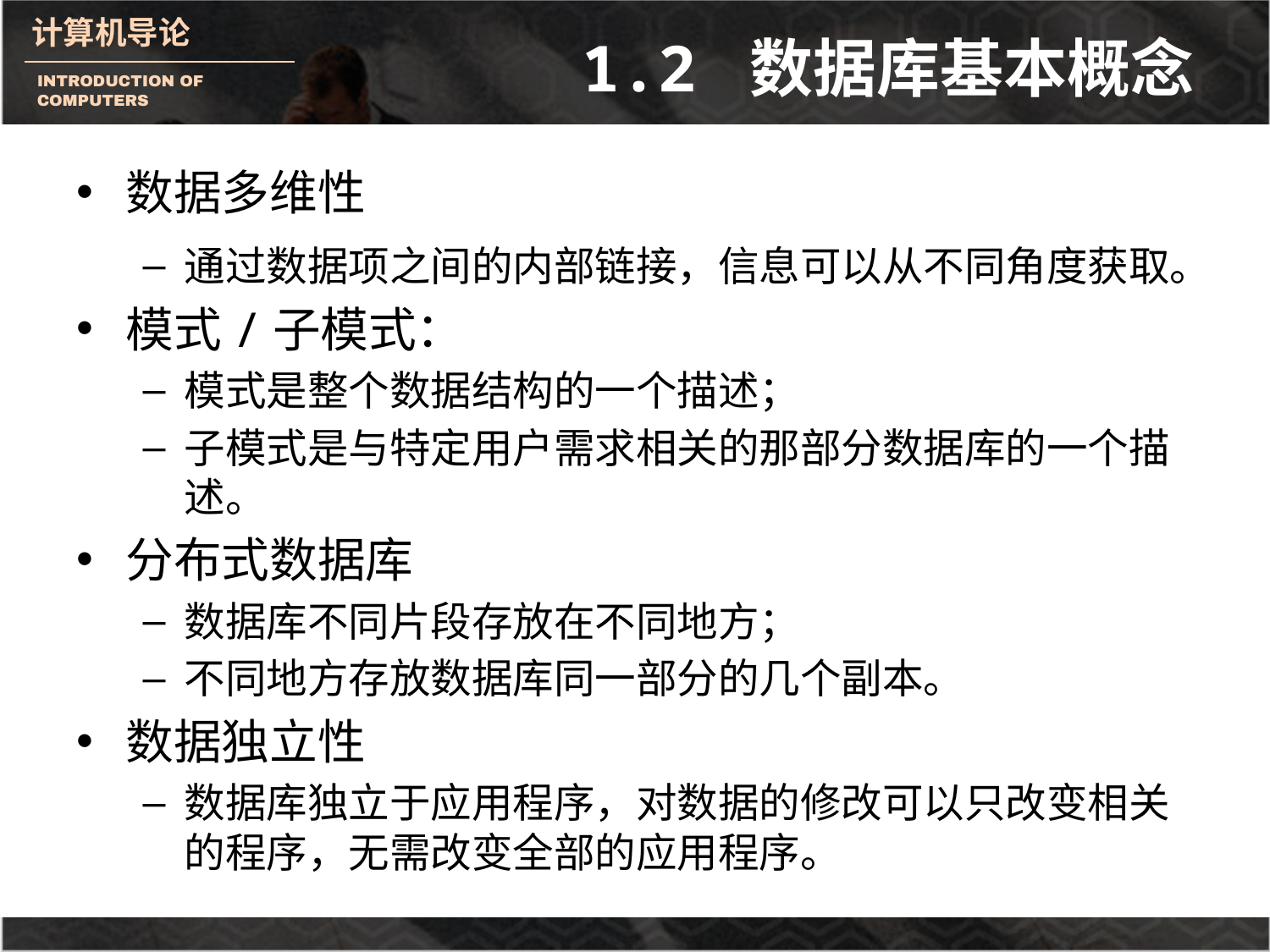

# 1.2 数据库基本概念
数据多维性
通过数据项之间的内部链接，信息可以从不同角度获取。
模式/子模式：
模式是整个数据结构的一个描述；
子模式是与特定用户需求相关的那部分数据库的一个描述。
分布式数据库
数据库不同片段存放在不同地方；
不同地方存放数据库同一部分的几个副本。
数据独立性
数据库独立于应用程序，对数据的修改可以只改变相关的程序，无需改变全部的应用程序。